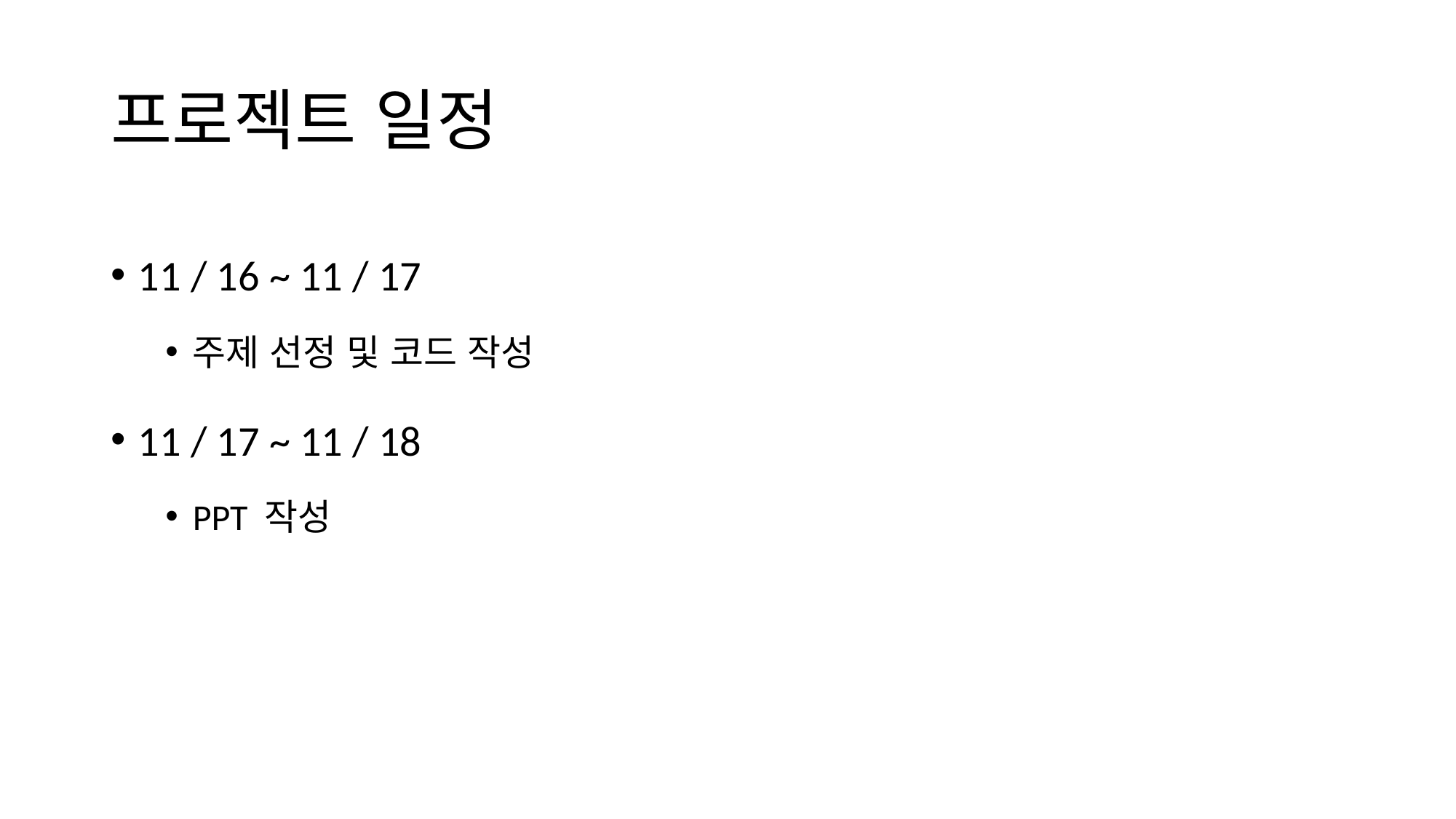

프로젝트 일정
11 / 16 ~ 11 / 17
주제 선정 및 코드 작성
11 / 17 ~ 11 / 18
PPT 작성